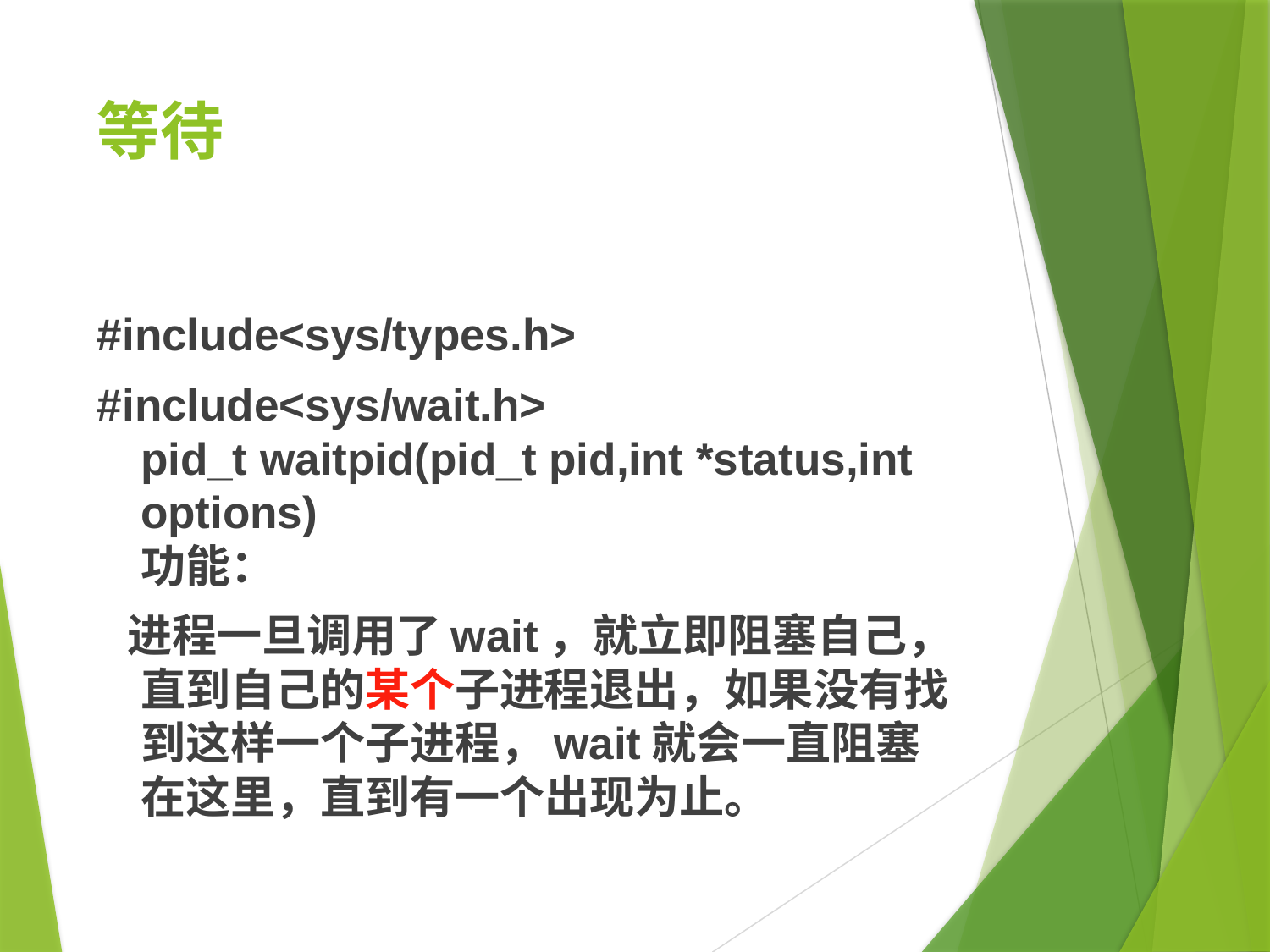

# 等待
#include<sys/types.h>
#include<sys/wait.h>
pid_t waitpid(pid_t pid,int *status,int options)
功能：
  进程一旦调用了wait，就立即阻塞自己，直到自己的某个子进程退出，如果没有找到这样一个子进程，wait就会一直阻塞在这里，直到有一个出现为止。